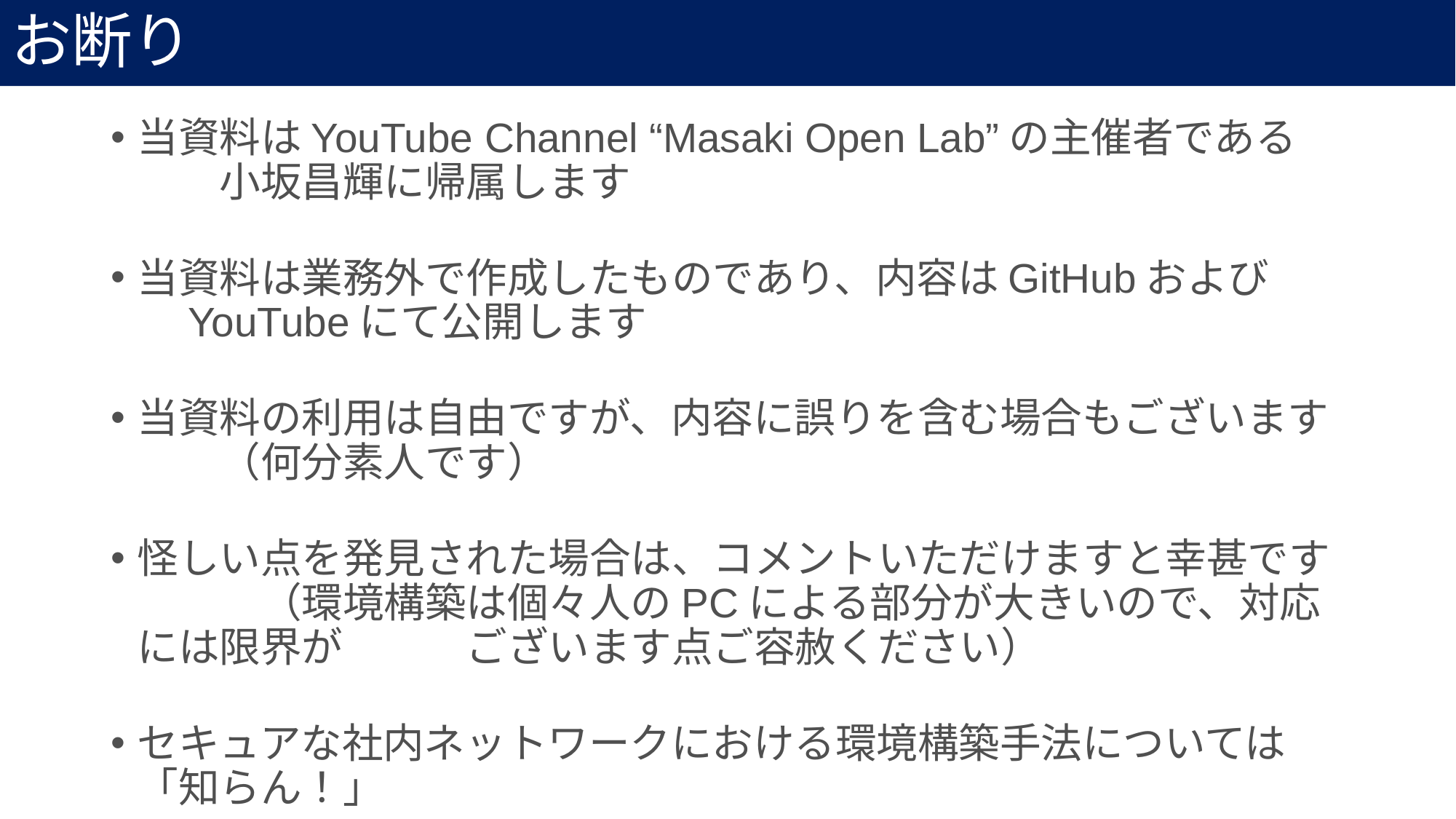

# お断り
当資料はYouTube Channel “Masaki Open Lab”の主催者である　　　小坂昌輝に帰属します

当資料は業務外で作成したものであり、内容はGitHubおよび　　YouTubeにて公開します

当資料の利用は自由ですが、内容に誤りを含む場合もございます　　（何分素人です）

怪しい点を発見された場合は、コメントいただけますと幸甚です　　　（環境構築は個々人のPCによる部分が大きいので、対応には限界が　　　ございます点ご容赦ください）

セキュアな社内ネットワークにおける環境構築手法については「知らん！」